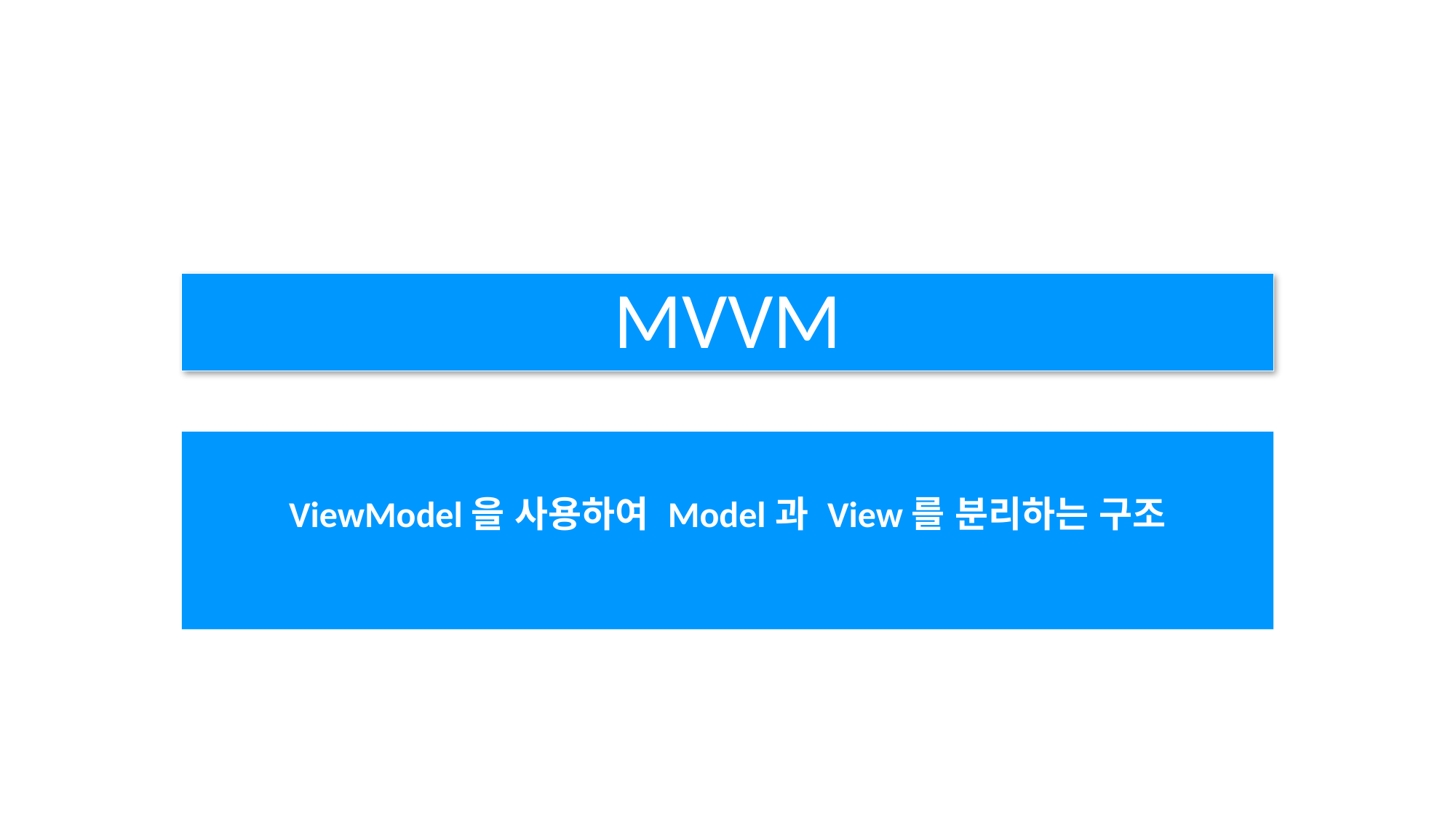

# MVVM

ViewModel을 사용하여 Model과 View를 분리하는 구조